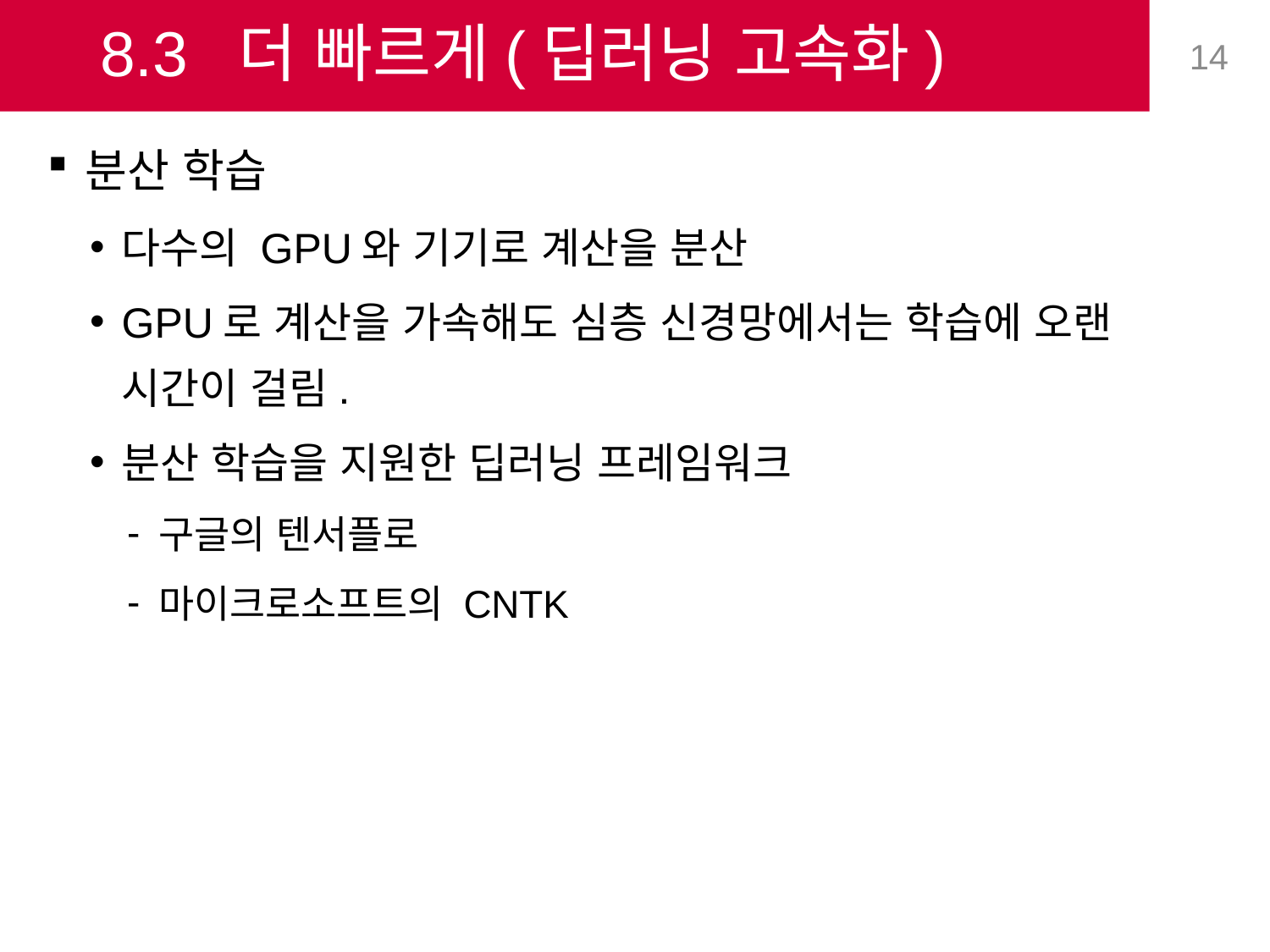

# 8.3  더 빠르게(딥러닝 고속화)
14
분산 학습
다수의 GPU와 기기로 계산을 분산
GPU로 계산을 가속해도 심층 신경망에서는 학습에 오랜 시간이 걸림.
분산 학습을 지원한 딥러닝 프레임워크
구글의 텐서플로
마이크로소프트의 CNTK